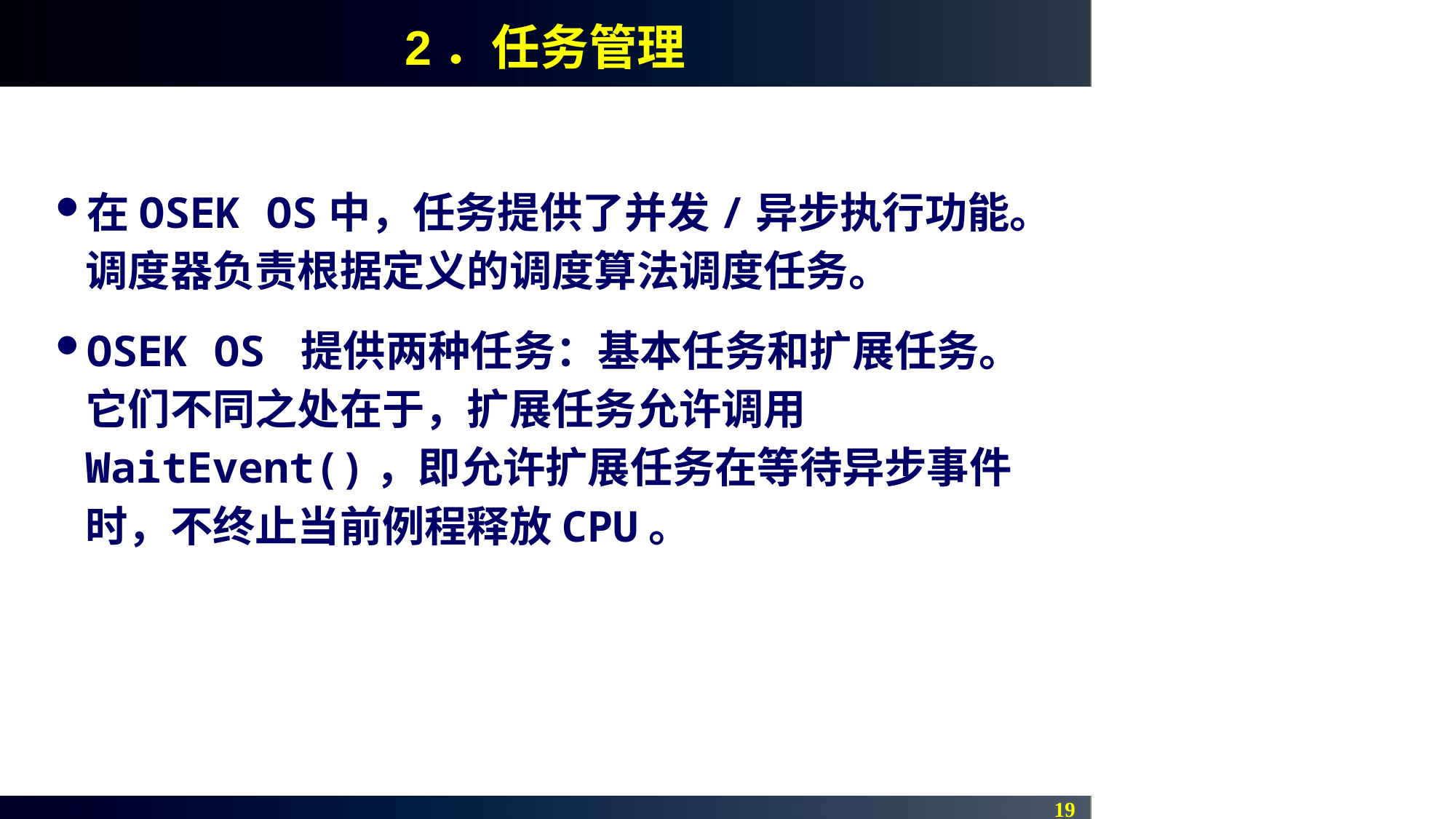

2．任务管理
在OSEK OS中，任务提供了并发/异步执行功能。调度器负责根据定义的调度算法调度任务。
OSEK OS 提供两种任务：基本任务和扩展任务。它们不同之处在于，扩展任务允许调用WaitEvent()，即允许扩展任务在等待异步事件时，不终止当前例程释放CPU。